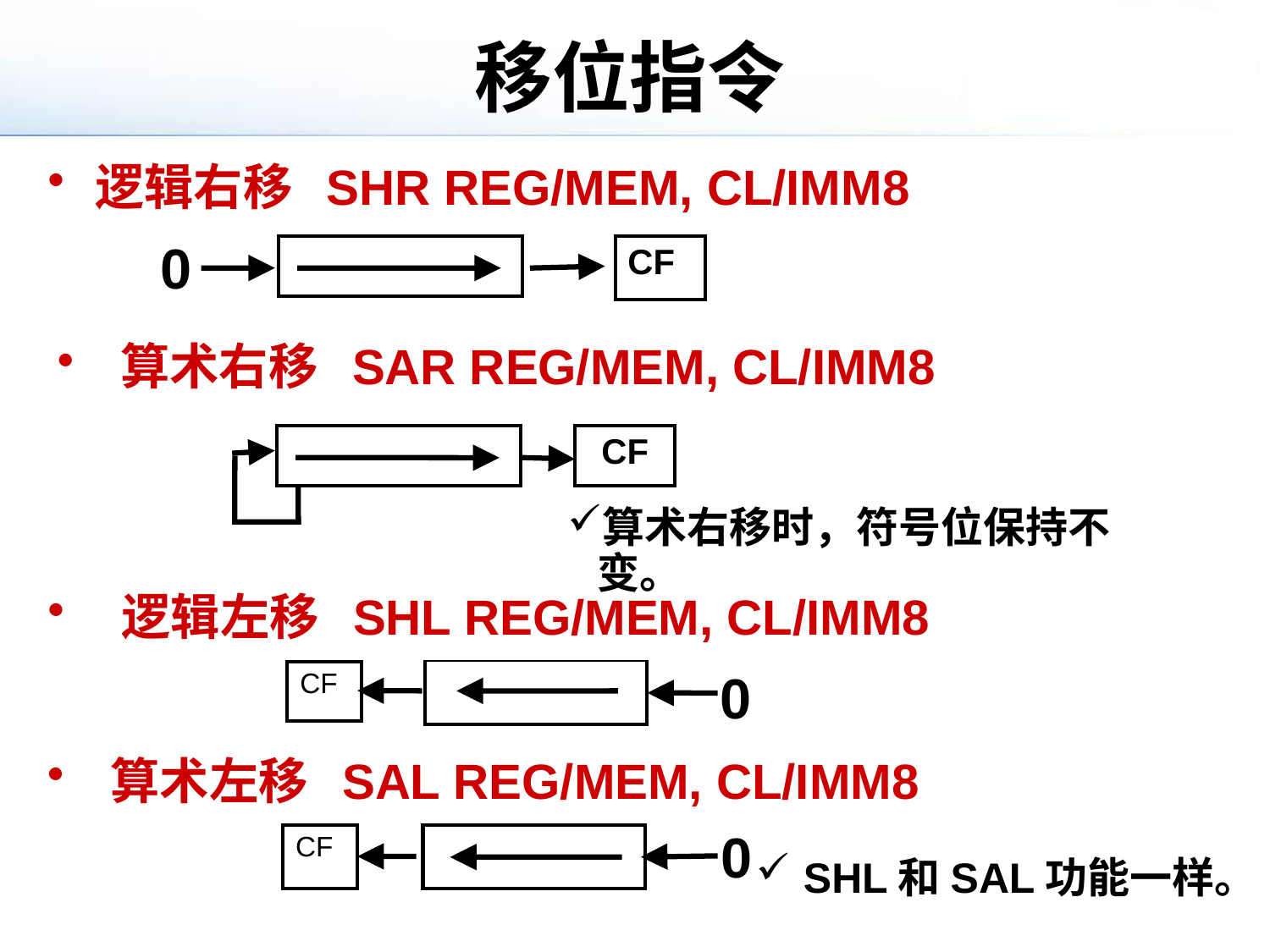

# 移位指令
逻辑右移  SHR REG/MEM, CL/IMM8
0
|  |
| --- |
| CF |
| --- |

算术右移  SAR REG/MEM, CL/IMM8
|  |
| --- |
| CF |
| --- |

算术右移时，符号位保持不变。

逻辑左移  SHL REG/MEM, CL/IMM8
0
|  |
| --- |
| CF |
| --- |

算术左移  SAL REG/MEM, CL/IMM8
0
|  |
| --- |
| CF |
| --- |
SHL和SAL功能一样。